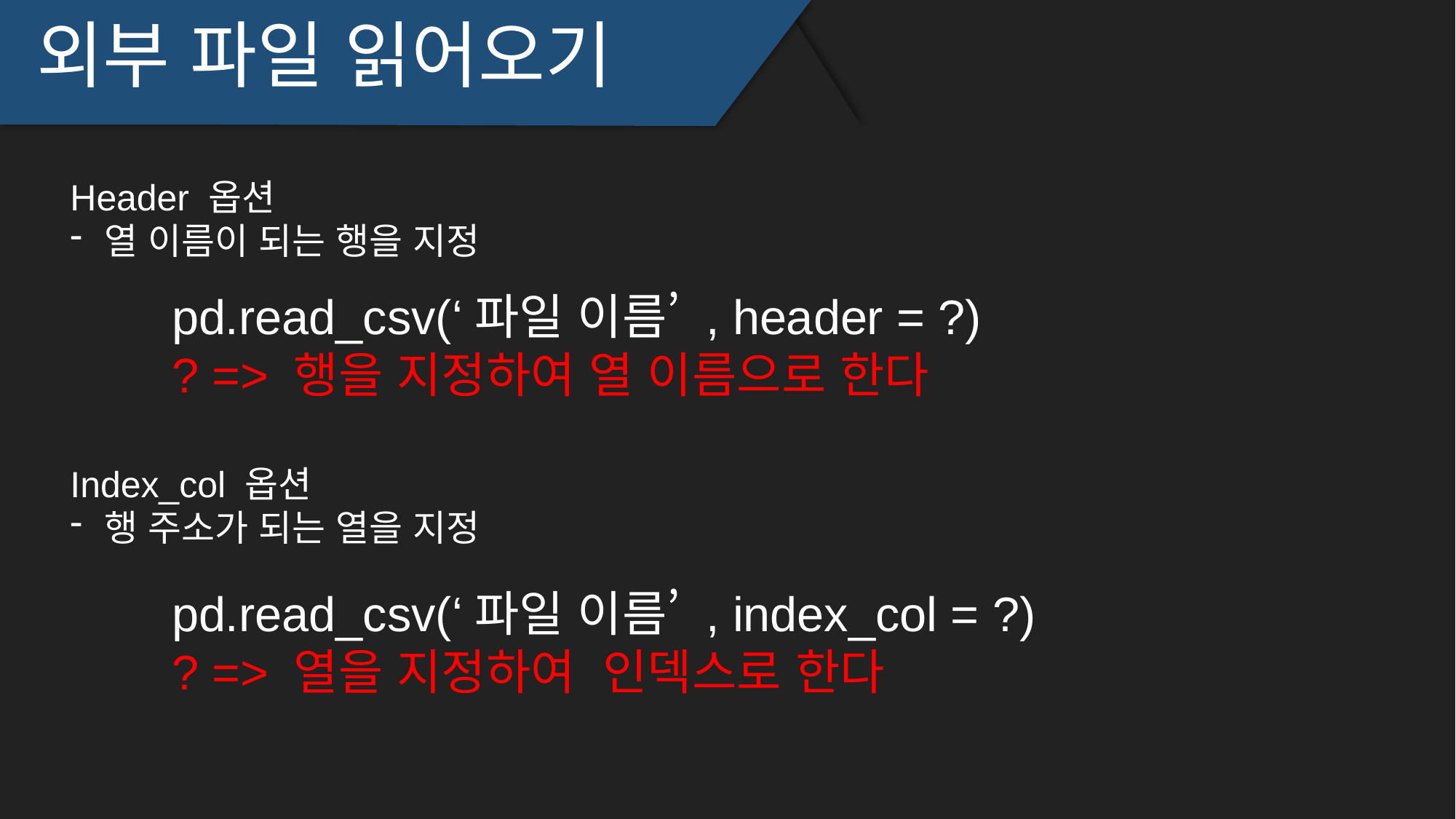

외부 파일 읽어오기

Header 옵션
열 이름이 되는 행을 지정
pd.read_csv(‘파일 이름’ , header = ?)
? => 행을 지정하여 열 이름으로 한다
Index_col 옵션
행 주소가 되는 열을 지정
pd.read_csv(‘파일 이름’ , index_col = ?)
? => 열을 지정하여  인덱스로 한다